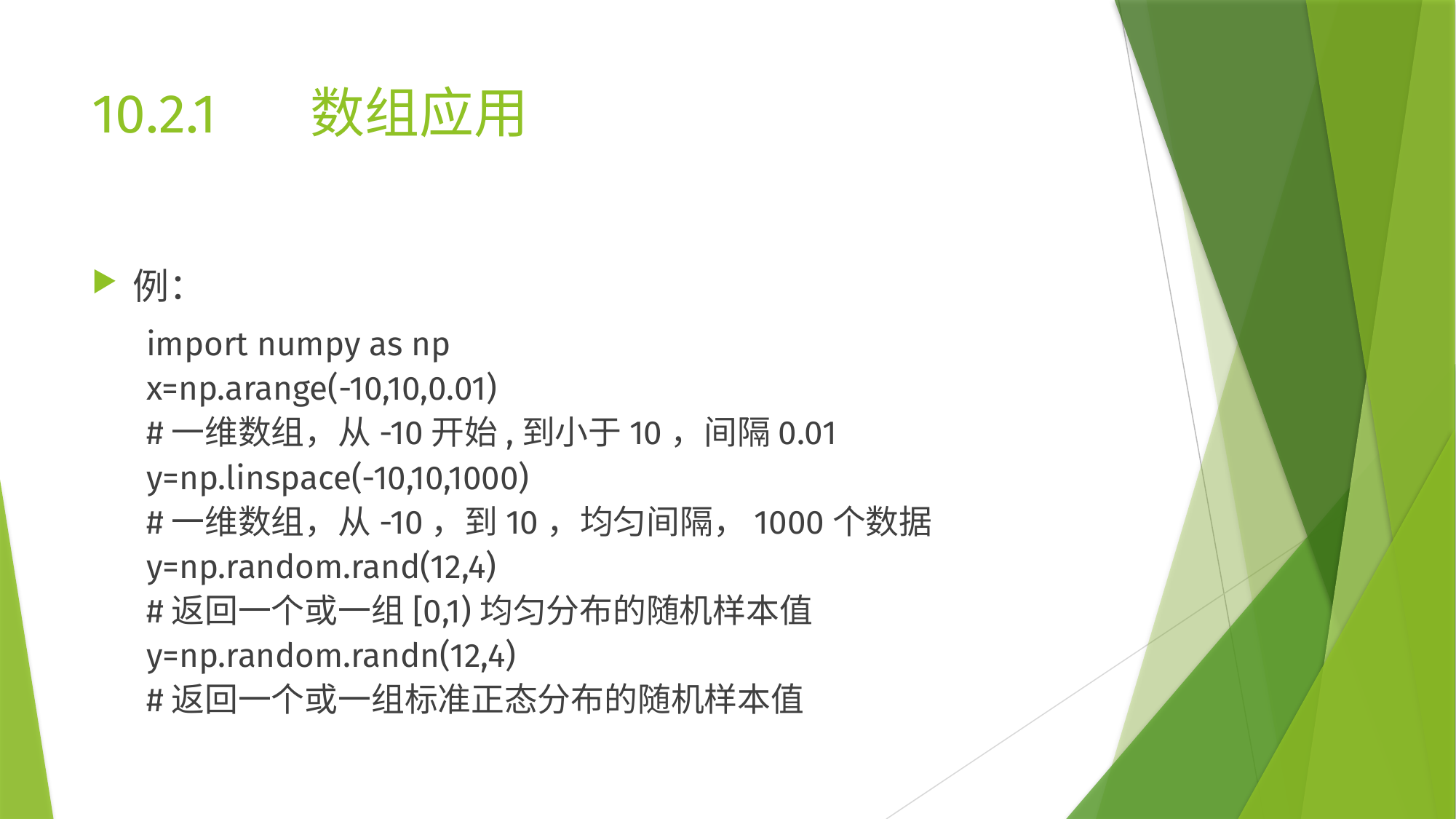

# 10.2.1	数组应用
例：
import numpy as np
x=np.arange(-10,10,0.01)
#一维数组，从-10开始,到小于10，间隔0.01
y=np.linspace(-10,10,1000)
#一维数组，从-10，到10，均匀间隔，1000个数据
y=np.random.rand(12,4)
#返回一个或一组[0,1)均匀分布的随机样本值
y=np.random.randn(12,4)
#返回一个或一组标准正态分布的随机样本值